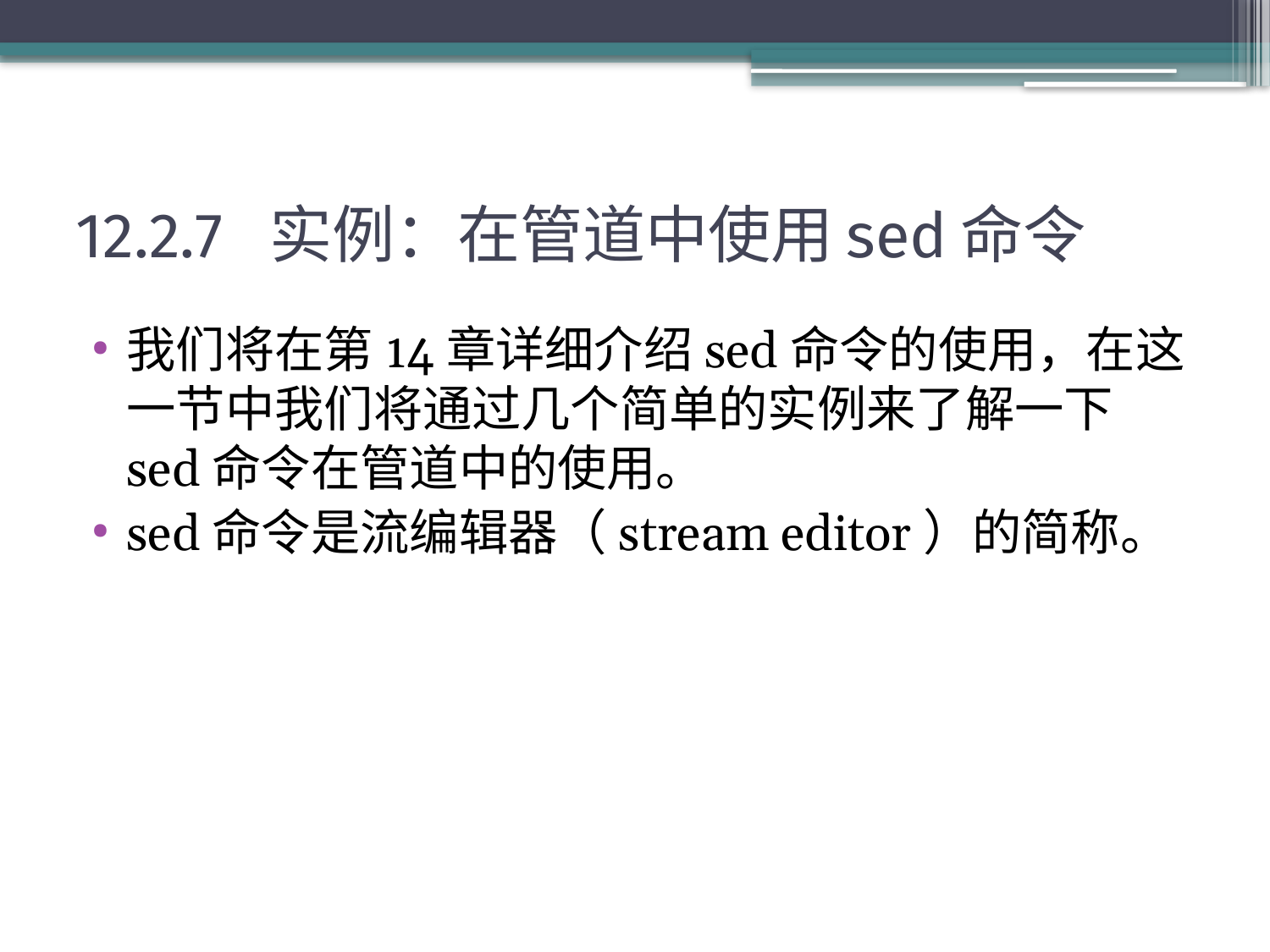

# 12.2.7  实例：在管道中使用sed命令
我们将在第14章详细介绍sed命令的使用，在这一节中我们将通过几个简单的实例来了解一下sed命令在管道中的使用。
sed命令是流编辑器（stream editor）的简称。